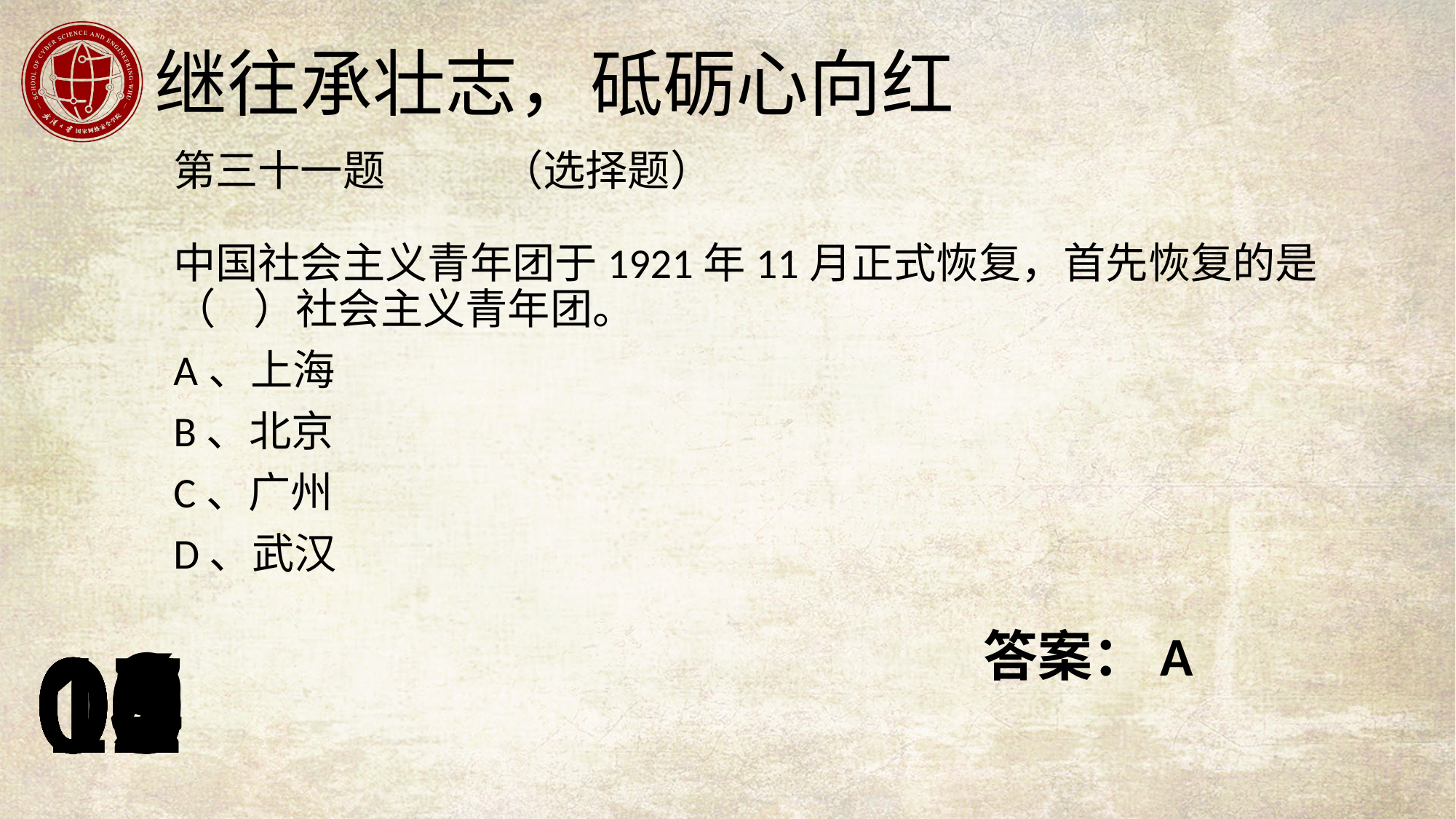

第三十一题		（选择题）
中国社会主义青年团于1921年11月正式恢复，首先恢复的是（    ）社会主义青年团。
A、上海
B、北京
C、广州
D、武汉
答案：A